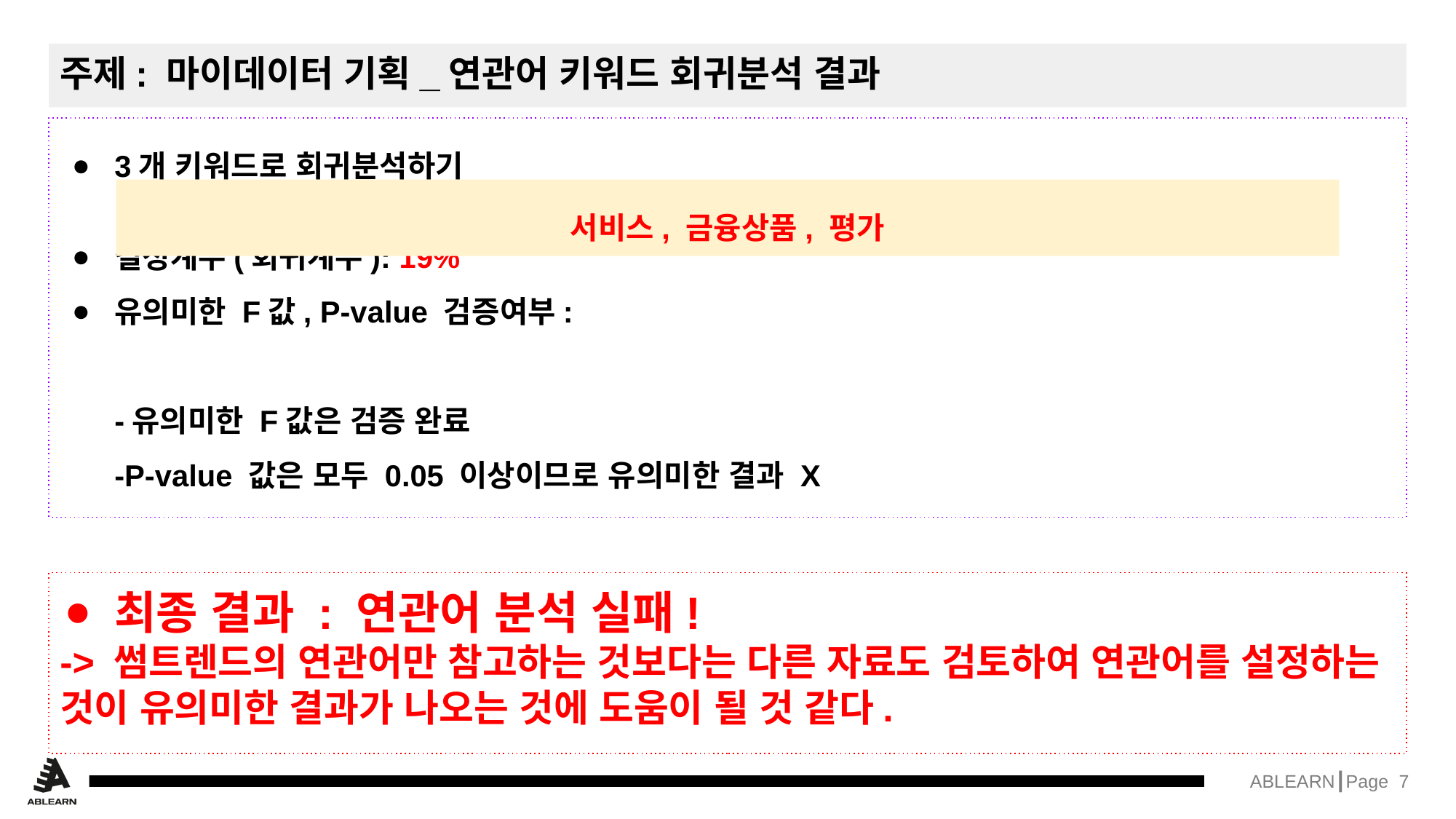

# 주제: 마이데이터 기획_연관어 키워드 회귀분석 결과
3개 키워드로 회귀분석하기
결정계수(회귀계수): 19%
유의미한 F값, P-value 검증여부:

-유의미한 F값은 검증 완료
-P-value 값은 모두 0.05 이상이므로 유의미한 결과 X

서비스, 금융상품, 평가
최종 결과 : 연관어 분석 실패!
-> 썸트렌드의 연관어만 참고하는 것보다는 다른 자료도 검토하여 연관어를 설정하는 것이 유의미한 결과가 나오는 것에 도움이 될 것 같다.